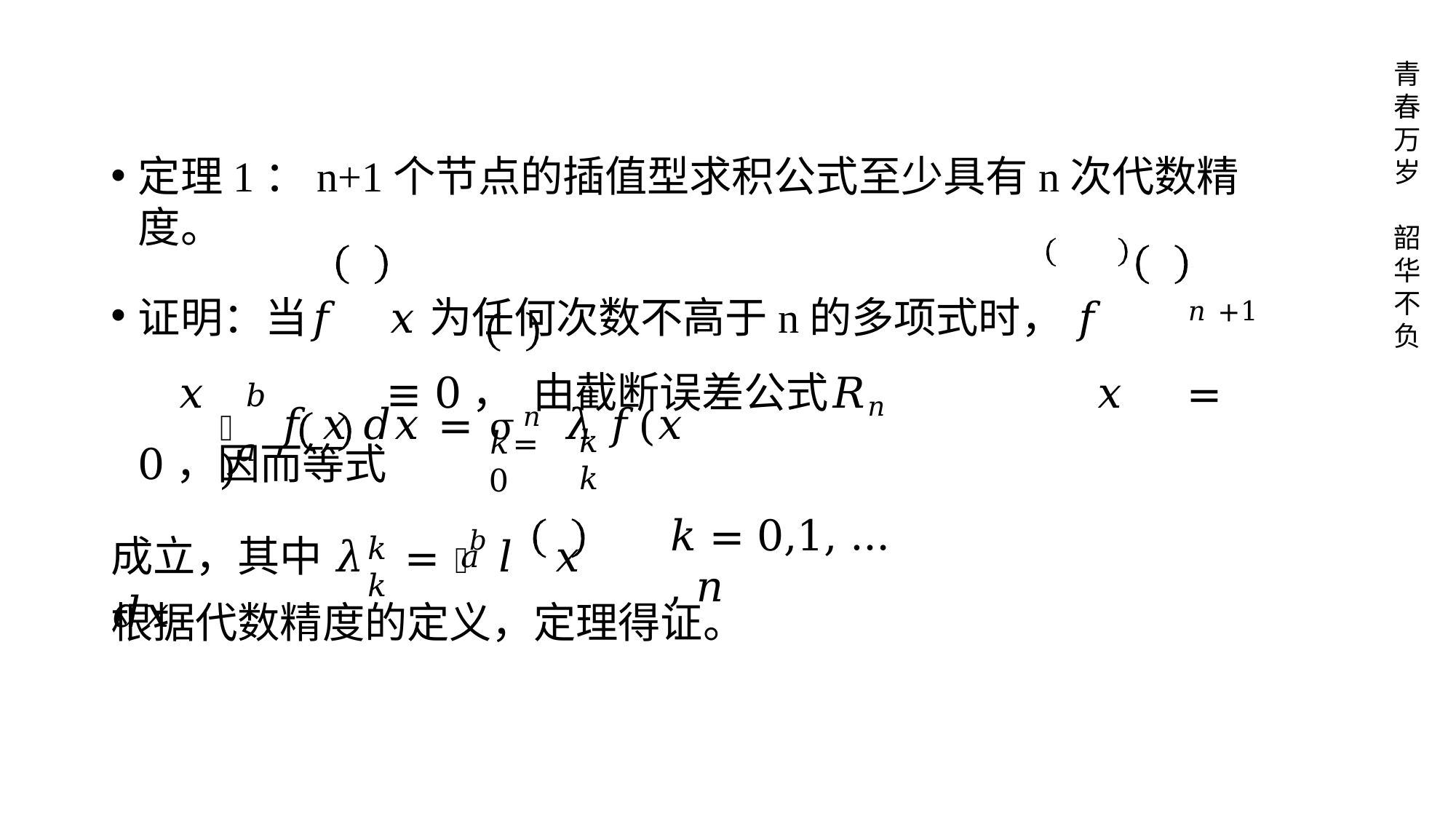

青 春 万 岁
定理1：n+1个节点的插值型求积公式至少具有n次代数精度。
证明：当𝑓	𝑥	为任何次数不高于n的多项式时， 𝑓	𝑛+1	𝑥	≡ 0，  由截断误差公式𝑅𝑛	𝑥	= 0，因而等式
韶 华 不 负

𝑏
׬	𝑓	𝑥	𝑑𝑥 = σ𝑛	𝜆	𝑓(𝑥	)

𝑘	𝑘
𝑘=0
𝑎
成立，其中 𝜆	= ׬𝑏 𝑙	𝑥	𝑑𝑥
𝑘 = 0,1, … , 𝑛

𝑘	𝑘
𝑎
根据代数精度的定义，定理得证。